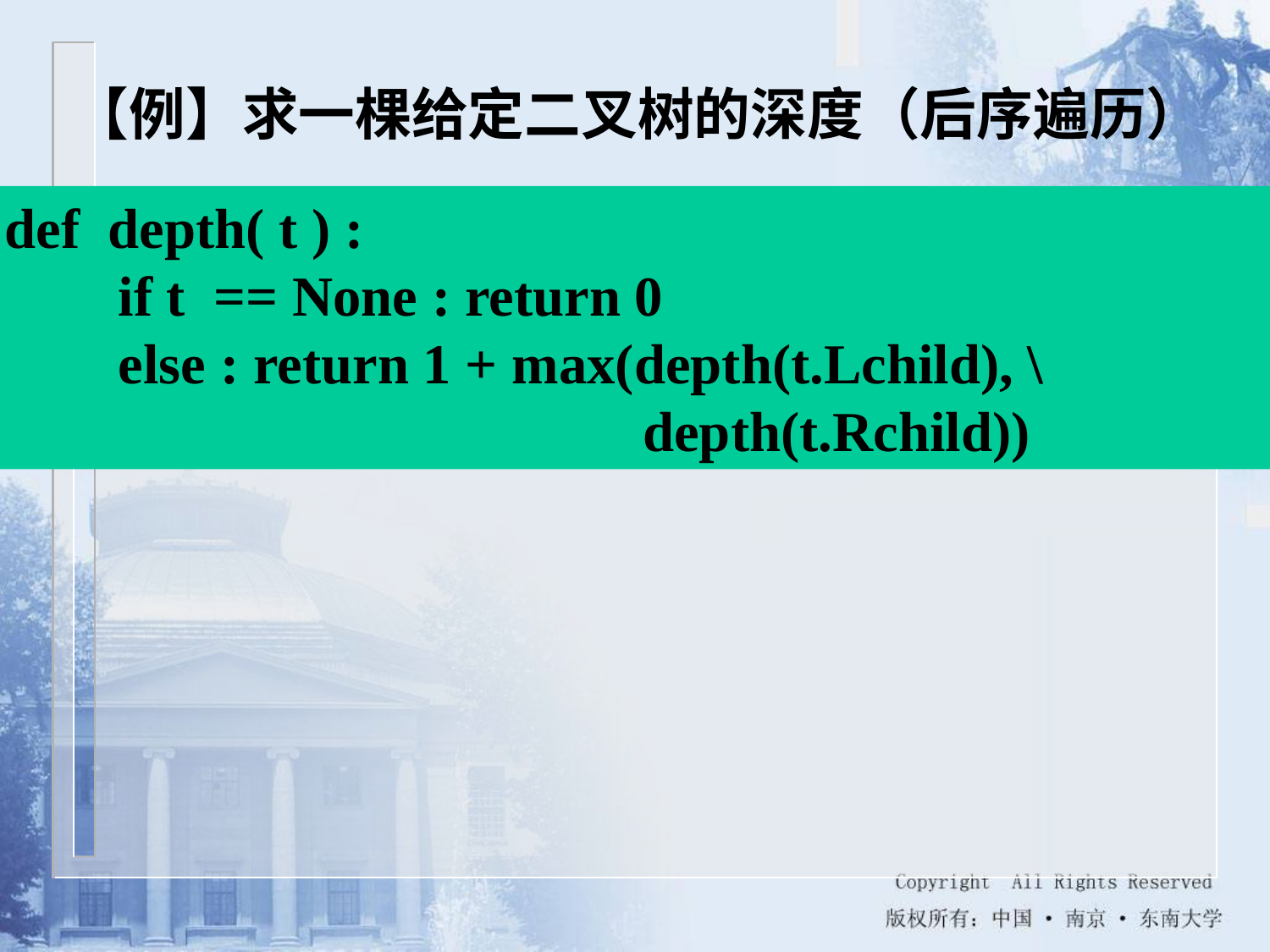

【例】求一棵给定二叉树的深度（后序遍历）
def  depth( t ) :
        if t  == None : return 0
        else : return 1 + max(depth(t.Lchild), \
                                             depth(t.Rchild))